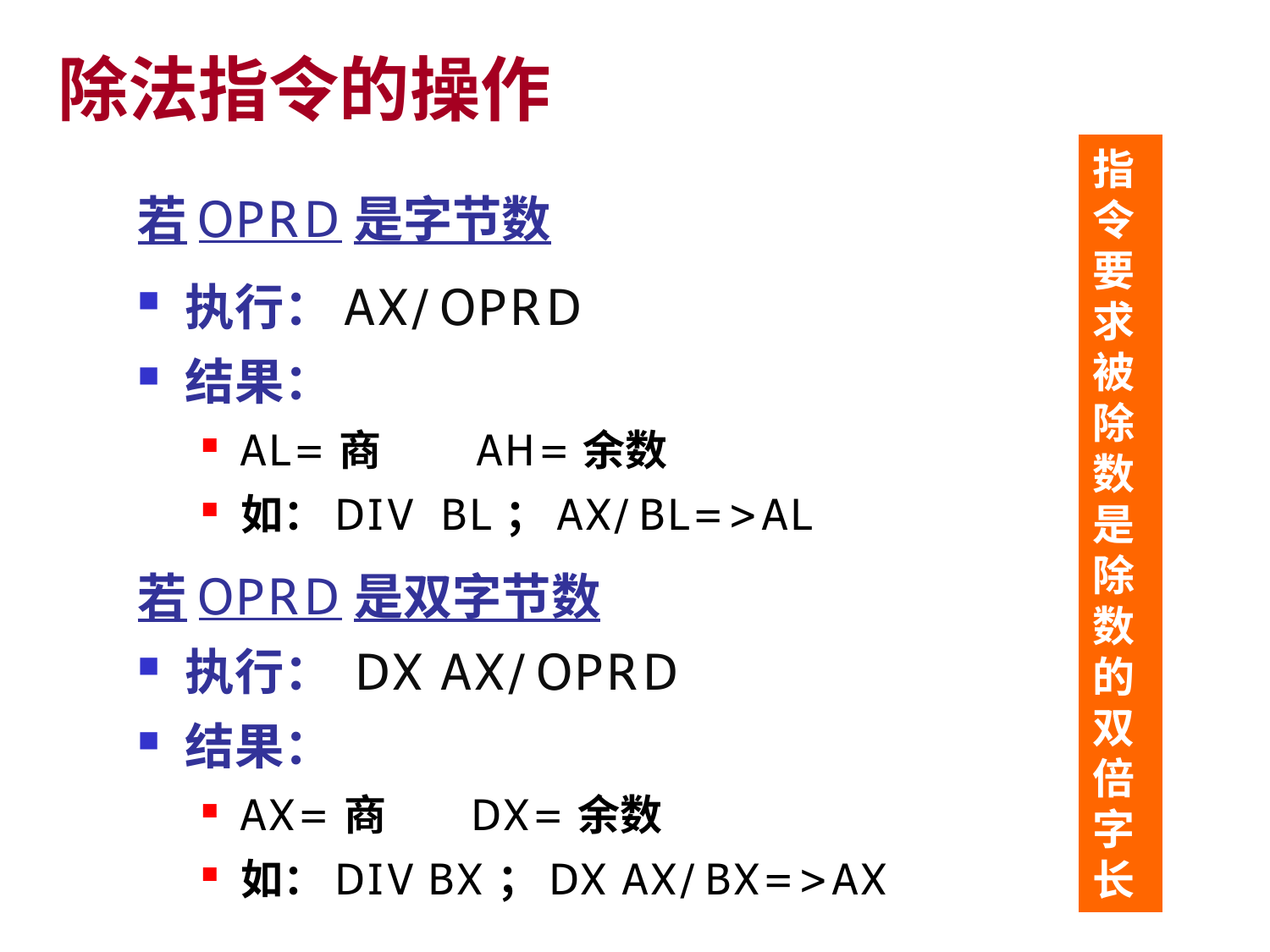

# 除法指令的操作
指令要求被除数是除数的双倍字长
若OPRD是字节数
执行：AX/OPRD
结果：
AL=商         AH=余数
如：DIV  BL；AX/BL=>AL
若OPRD是双字节数
执行： DX AX/OPRD
结果：
AX=商        DX=余数
如：DIV BX；DX AX/BX=>AX
111